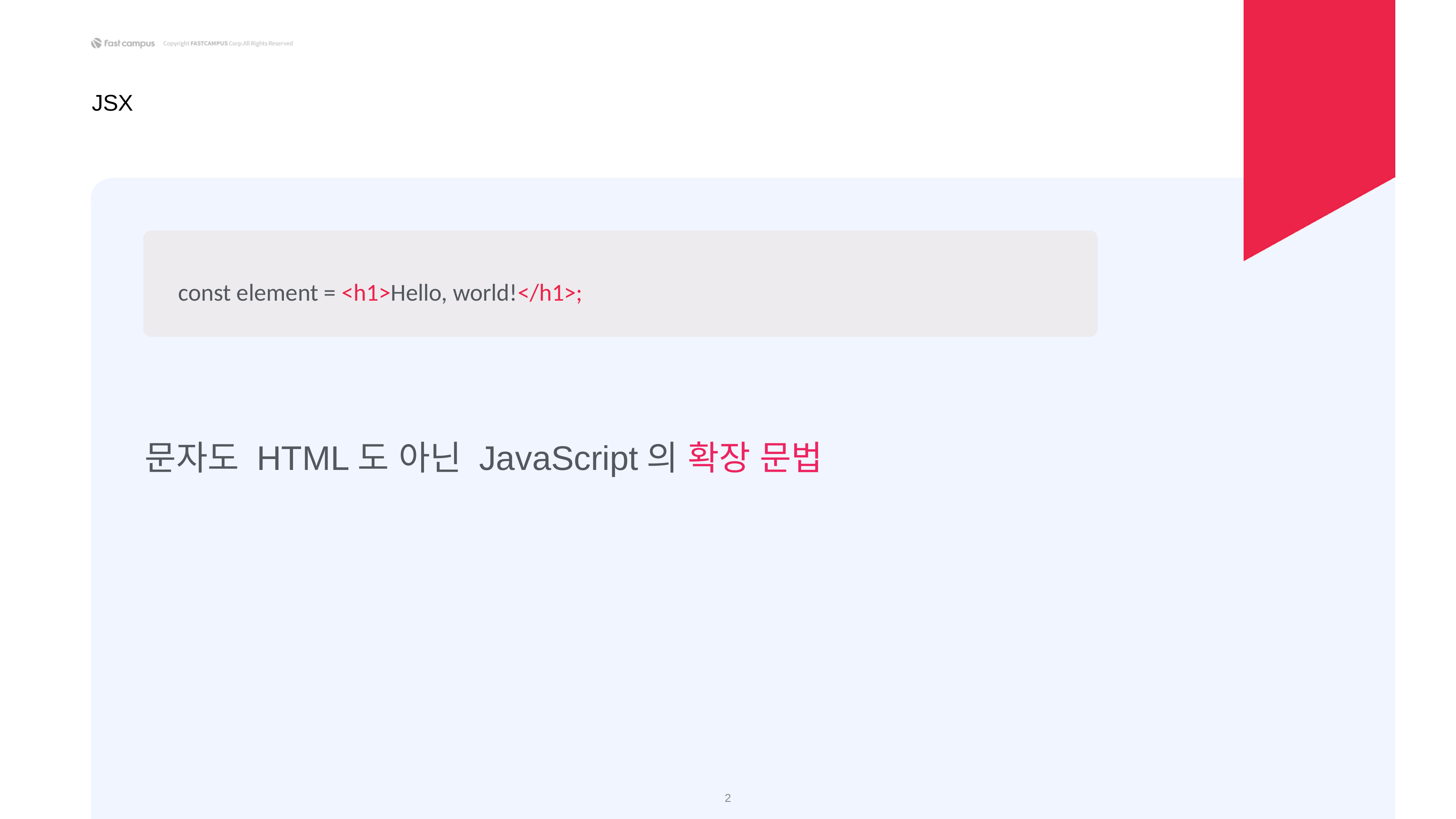

JSX

const element = <h1>Hello, world!</h1>;

const element = <h1>Hello, world!</h1>;

문자도 HTML도 아닌 JavaScript의 확장 문법
2